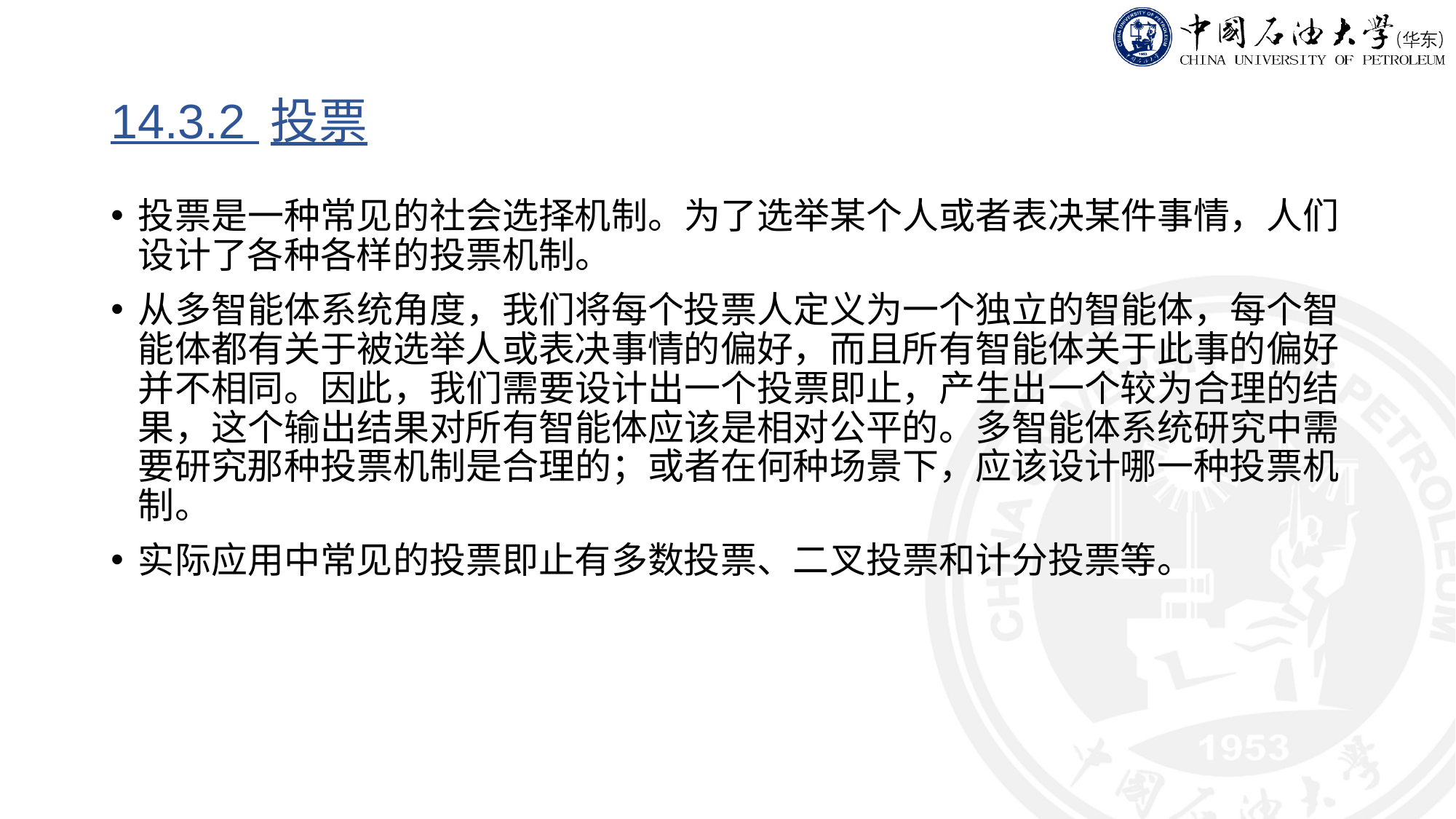

# 14.3.2 投票
投票是一种常见的社会选择机制。为了选举某个人或者表决某件事情，人们设计了各种各样的投票机制。
从多智能体系统角度，我们将每个投票人定义为一个独立的智能体，每个智能体都有关于被选举人或表决事情的偏好，而且所有智能体关于此事的偏好并不相同。因此，我们需要设计出一个投票即止，产生出一个较为合理的结果，这个输出结果对所有智能体应该是相对公平的。多智能体系统研究中需要研究那种投票机制是合理的；或者在何种场景下，应该设计哪一种投票机制。
实际应用中常见的投票即止有多数投票、二叉投票和计分投票等。